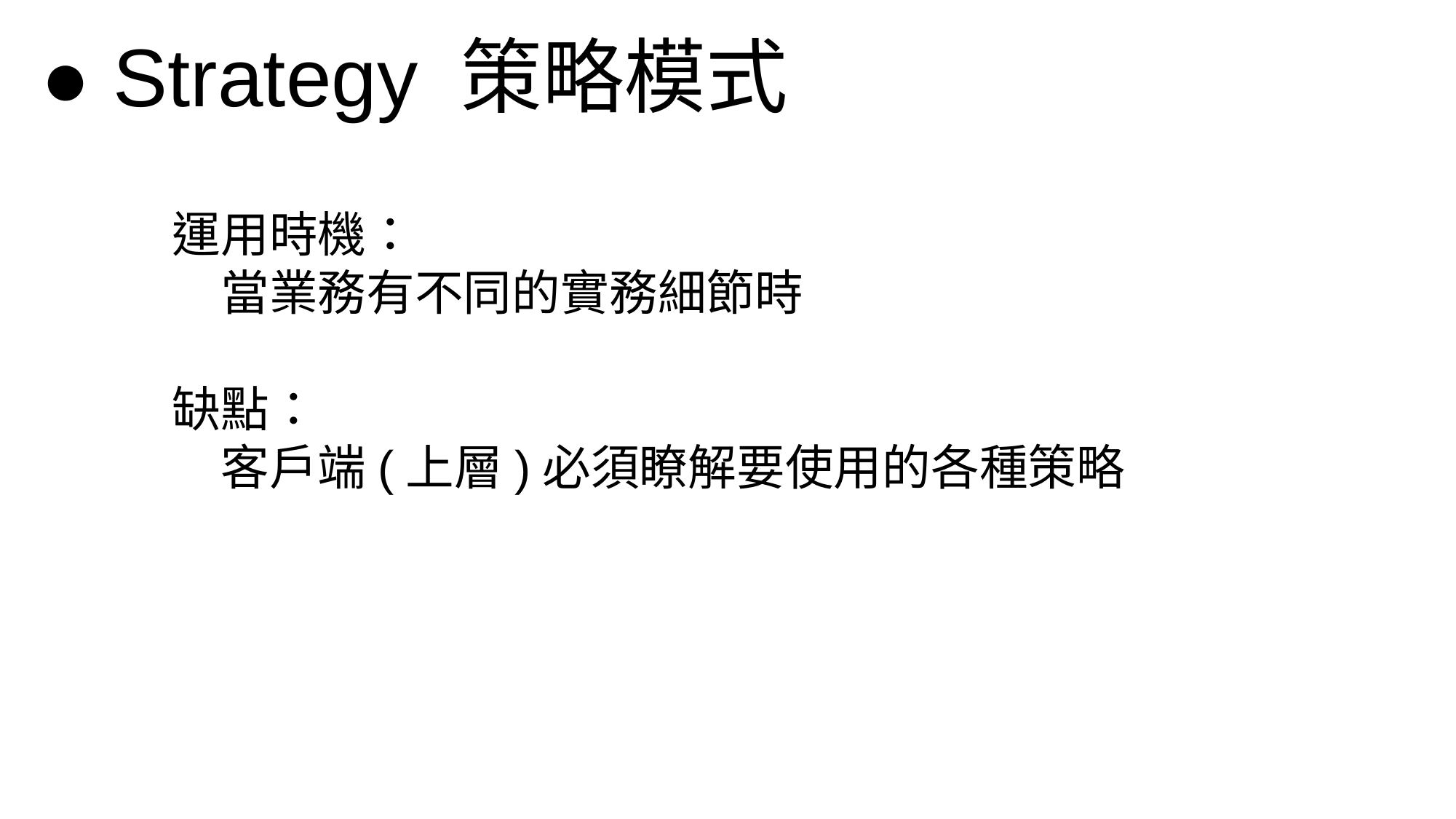

● Strategy 策略模式
運用時機：
　當業務有不同的實務細節時

缺點：
　客戶端(上層)必須瞭解要使用的各種策略